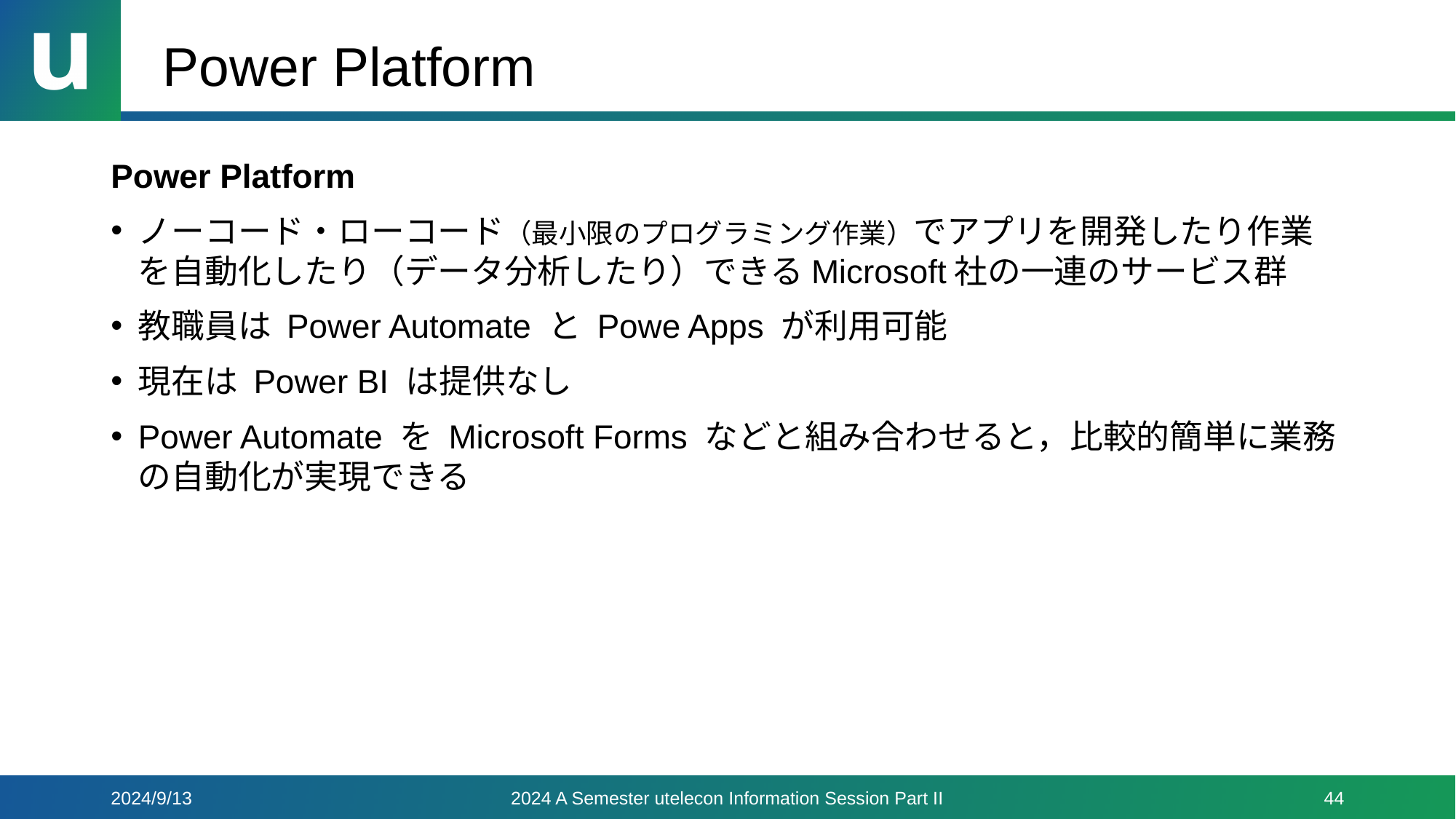

# Power Platform
Power Platform
ノーコード・ローコード（最小限のプログラミング作業）でアプリを開発したり作業を自動化したり（データ分析したり）できるMicrosoft社の一連のサービス群
教職員は Power Automate と Powe Apps が利用可能
現在は Power BI は提供なし
Power Automate を Microsoft Forms などと組み合わせると，比較的簡単に業務の自動化が実現できる

2024/9/13
2024 A Semester utelecon Information Session Part II
44